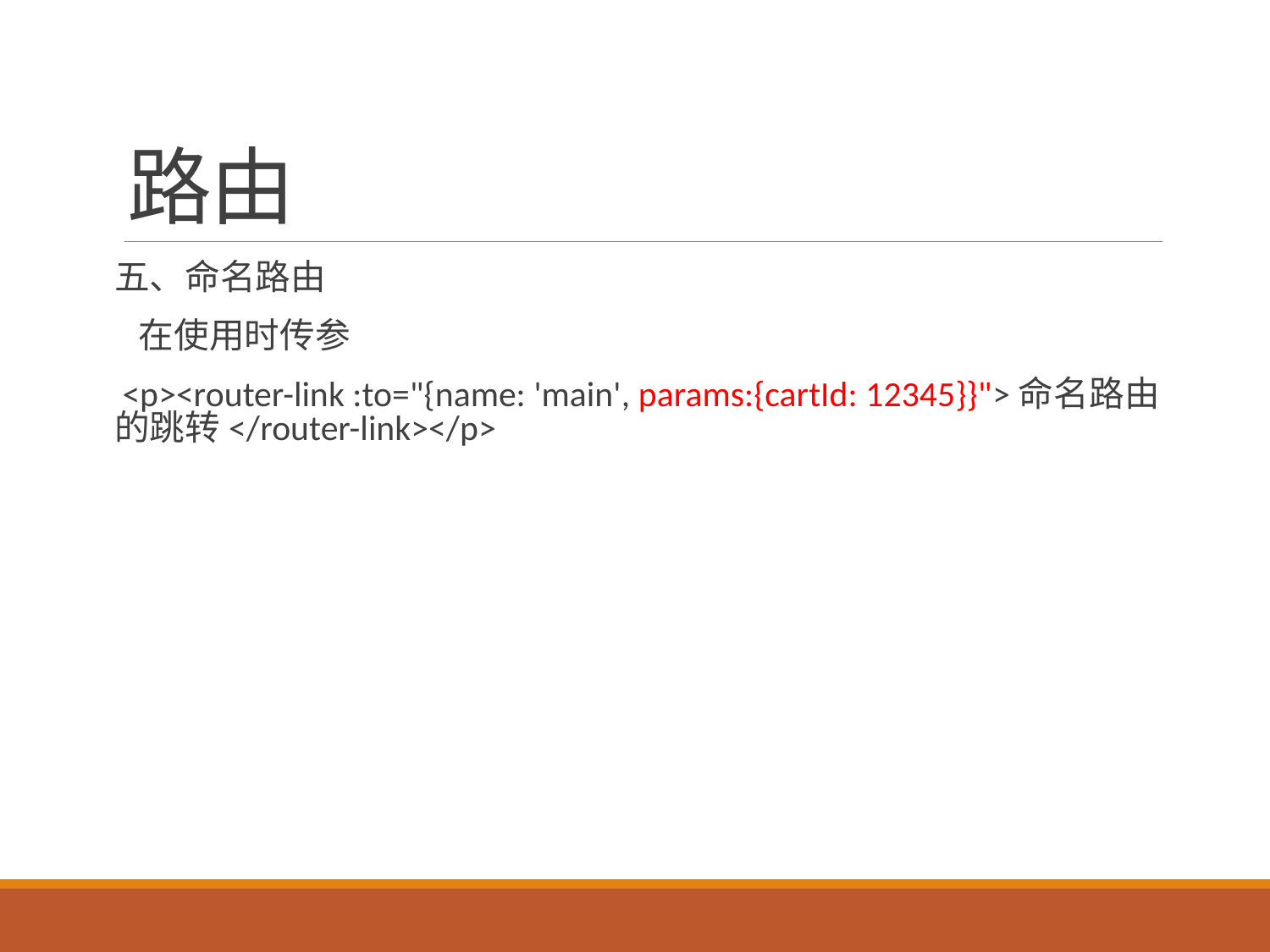

# 路由
五、命名路由
  在使用时传参
 <p><router-link :to="{name: 'main', params:{cartId: 12345}}">命名路由的跳转</router-link></p>